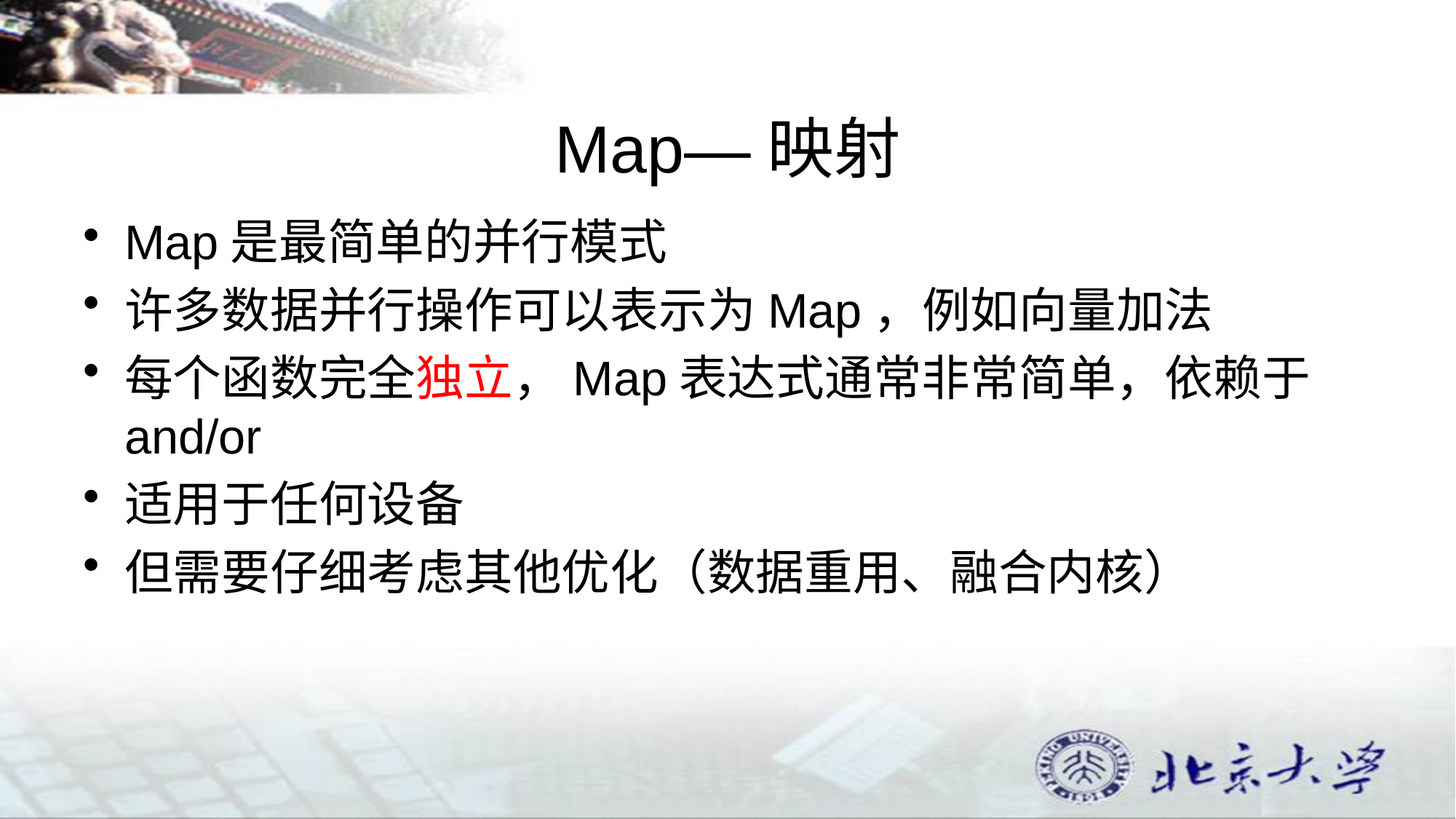

# Map—映射
Map是最简单的并行模式
许多数据并行操作可以表示为Map，例如向量加法
每个函数完全独立，Map表达式通常非常简单，依赖于and/or
适用于任何设备
但需要仔细考虑其他优化（数据重用、融合内核）